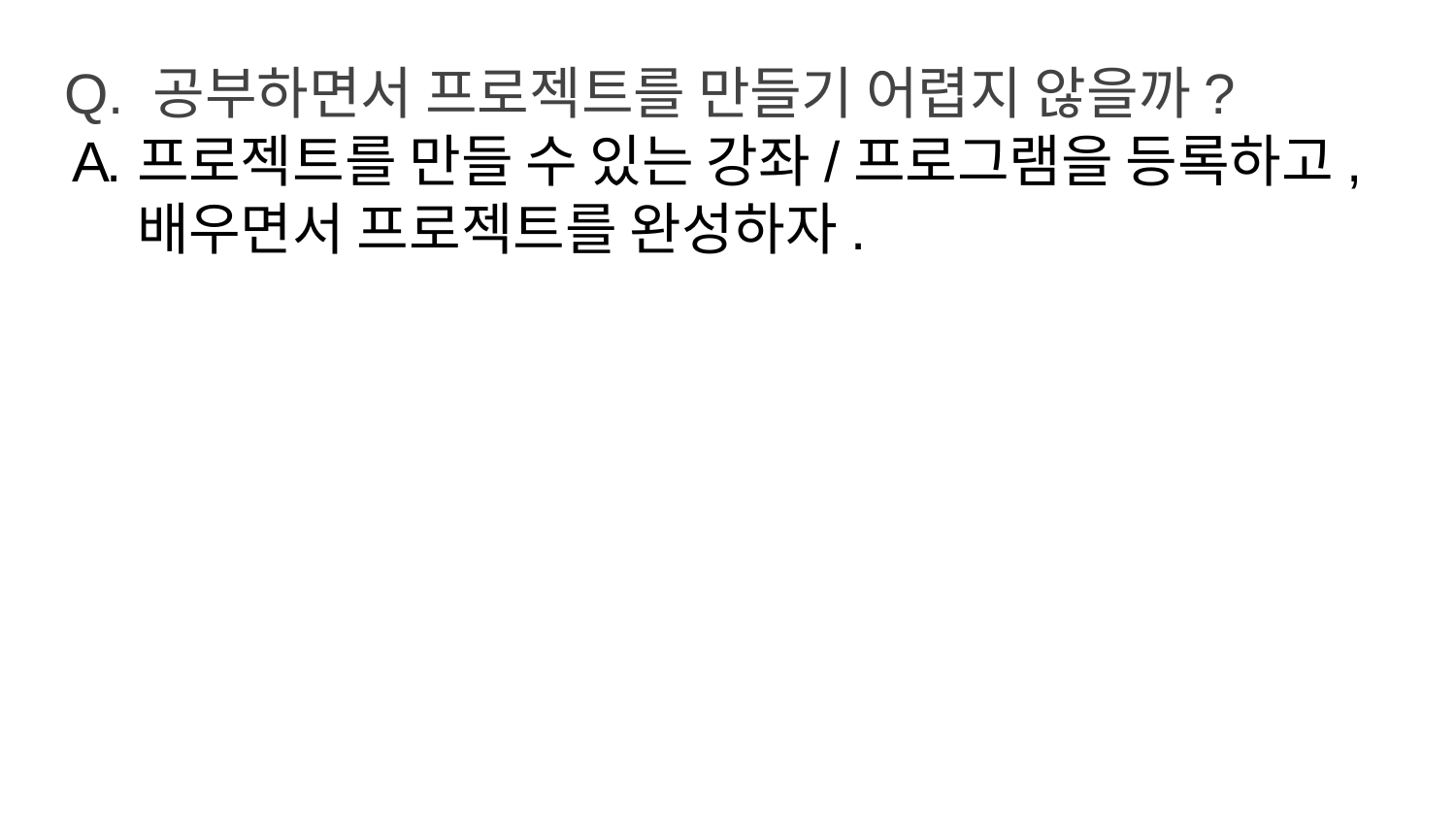

# Q. 공부하면서 프로젝트를 만들기 어렵지 않을까?
프로젝트를 만들 수 있는 강좌/프로그램을 등록하고,
배우면서 프로젝트를 완성하자.